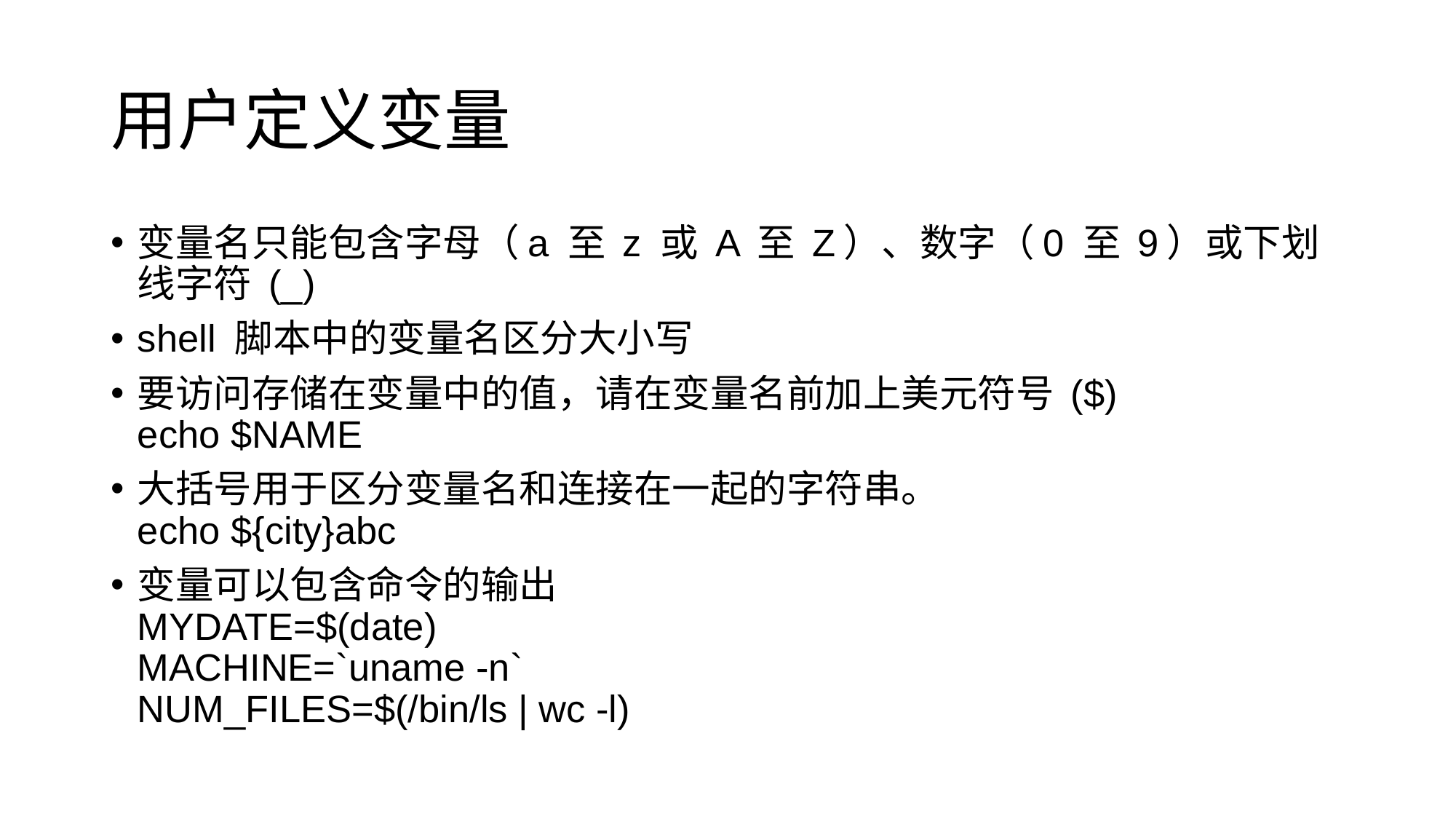

# 用户定义变量
变量名只能包含字母（a 至 z 或 A 至 Z）、数字（0 至 9）或下划线字符 (_)
shell 脚本中的变量名区分大小写
要访问存储在变量中的值，请在变量名前加上美元符号 ($)
echo $NAME
大括号用于区分变量名和连接在一起的字符串。
echo ${city}abc
变量可以包含命令的输出
MYDATE=$(date)
MACHINE=`uname -n`
NUM_FILES=$(/bin/ls | wc -l)